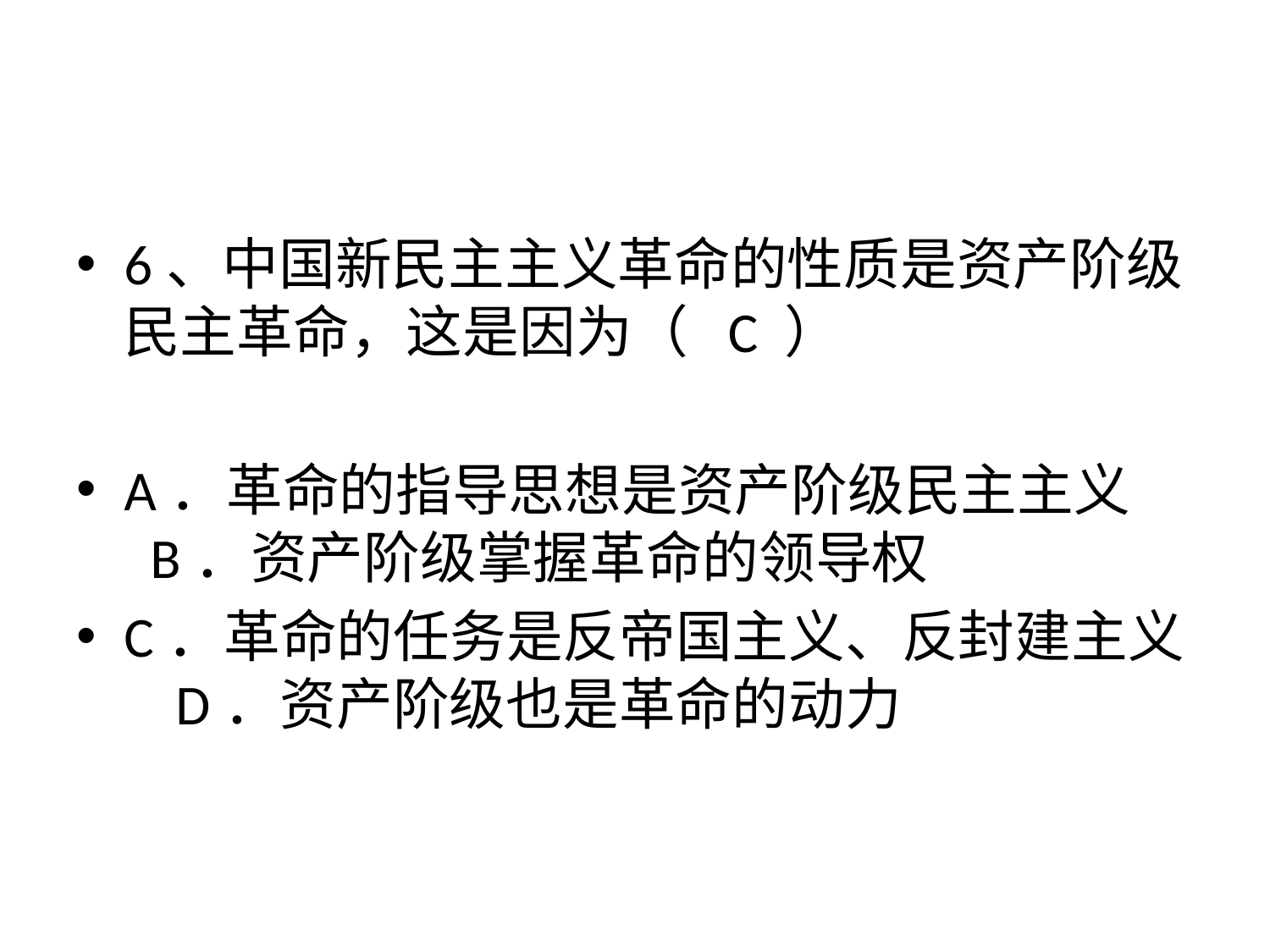

#
6、中国新民主主义革命的性质是资产阶级民主革命，这是因为（  C ）

A．革命的指导思想是资产阶级民主主义      B．资产阶级掌握革命的领导权
C．革命的任务是反帝国主义、反封建主义    D．资产阶级也是革命的动力